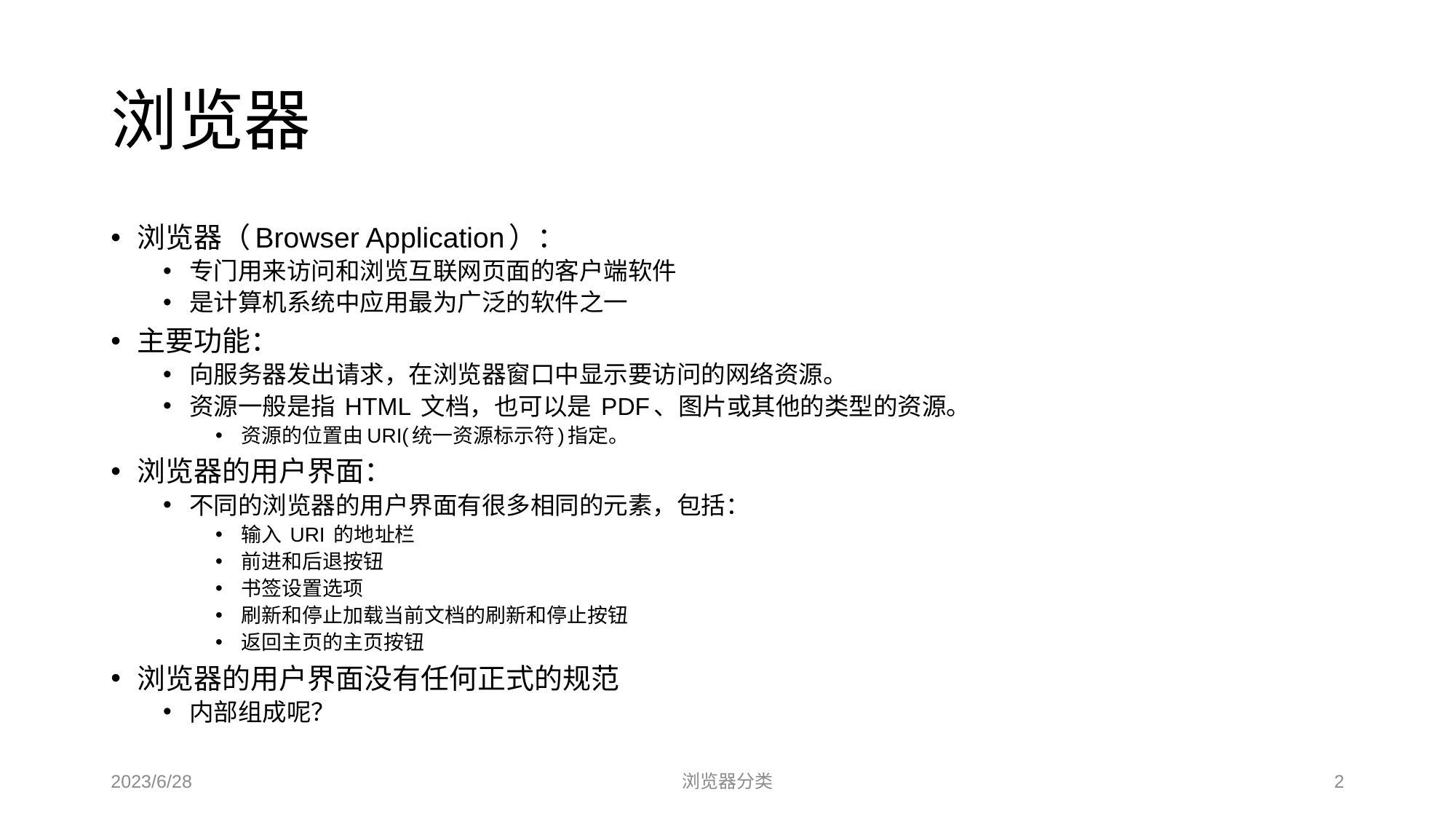

# 浏览器
浏览器（Browser Application）：
专门用来访问和浏览互联网页面的客户端软件
是计算机系统中应用最为广泛的软件之一
主要功能：
向服务器发出请求，在浏览器窗口中显示要访问的网络资源。
资源一般是指 HTML 文档，也可以是 PDF、图片或其他的类型的资源。
资源的位置由URI(统一资源标示符)指定。
浏览器的用户界面：
不同的浏览器的用户界面有很多相同的元素，包括：
输入 URI 的地址栏
前进和后退按钮
书签设置选项
刷新和停止加载当前文档的刷新和停止按钮
返回主页的主页按钮
浏览器的用户界面没有任何正式的规范
内部组成呢？

2023/6/28
浏览器分类
2